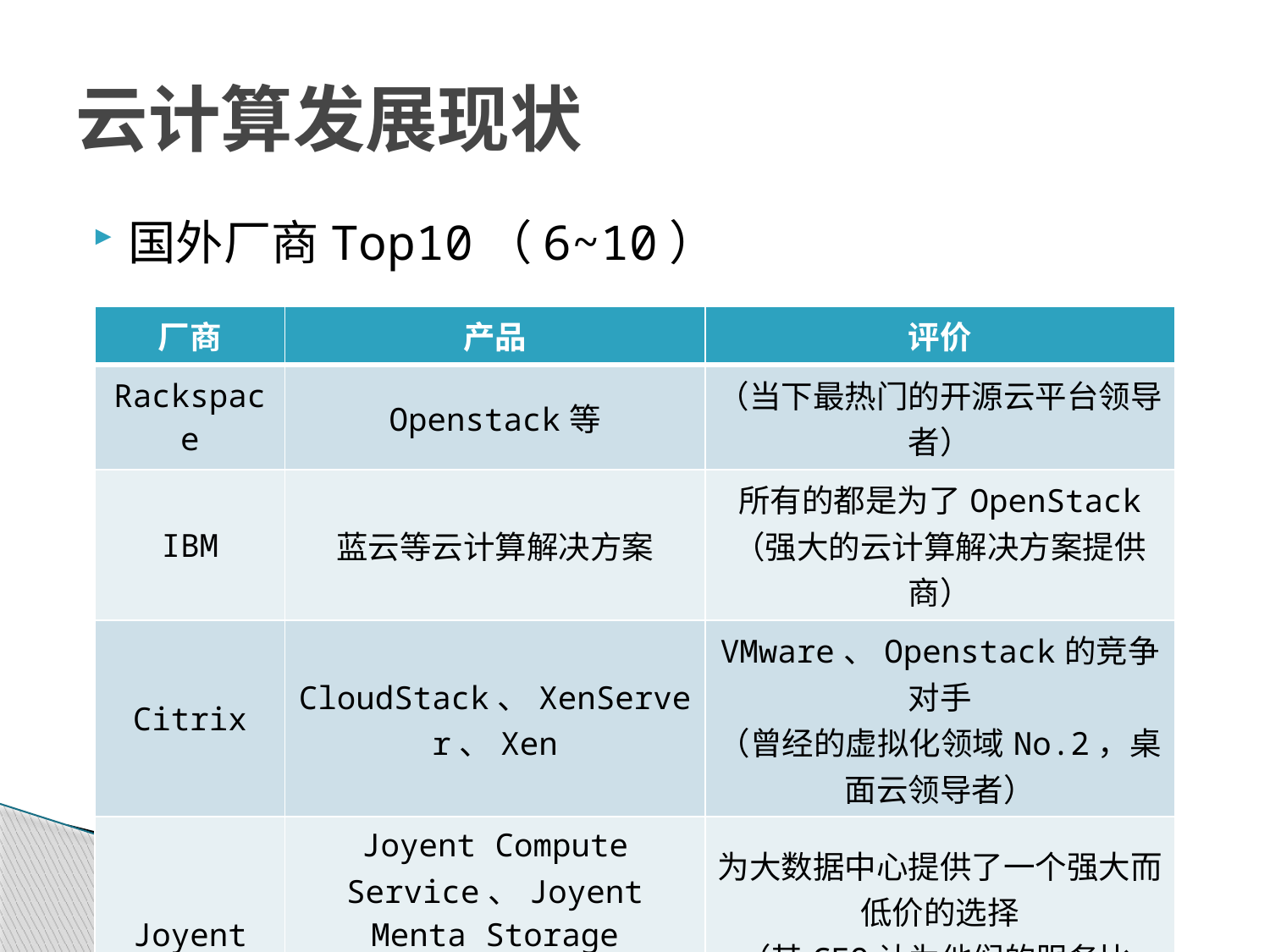

# 云计算发展现状
国外厂商Top10（6~10）
| 厂商 | 产品 | 评价 |
| --- | --- | --- |
| Rackspace | Openstack等 | （当下最热门的开源云平台领导者） |
| IBM | 蓝云等云计算解决方案 | 所有的都是为了OpenStack （强大的云计算解决方案提供商） |
| Citrix | CloudStack、XenServer、Xen | VMware、Openstack的竞争对手 （曾经的虚拟化领域No.2，桌面云领导者） |
| Joyent | Joyent Compute Service、Joyent Menta Storage Service、Joyent Private Cloud | 为大数据中心提供了一个强大而低价的选择 （其CEO认为他们的服务比Amazon更稳定） |
| Softlayer | 私有云服务托管商 | IBM和EMC曾追逐的对象 （被IBM以20亿$收购） |